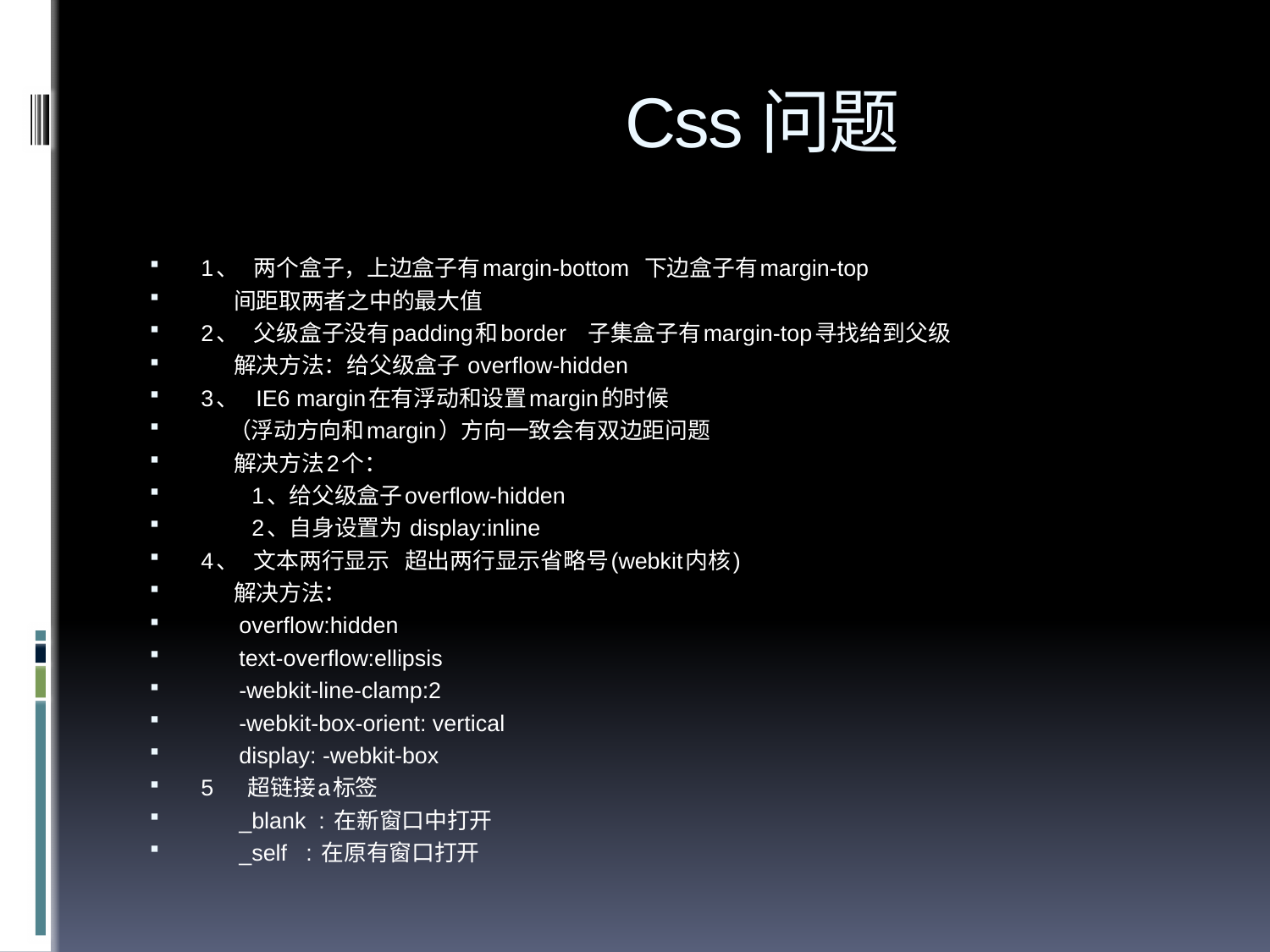

# Css问题
1、   两个盒子，上边盒子有margin-bottom  下边盒子有margin-top
      间距取两者之中的最大值
2、   父级盒子没有padding和border   子集盒子有margin-top寻找给到父级
      解决方法：给父级盒子 overflow-hidden
3、   IE6 margin在有浮动和设置margin的时候
     （浮动方向和margin）方向一致会有双边距问题
      解决方法2个：
        1、给父级盒子overflow-hidden
        2、自身设置为 display:inline
4、   文本两行显示   超出两行显示省略号(webkit内核)
      解决方法：
      overflow:hidden
      text-overflow:ellipsis
      -webkit-line-clamp:2
      -webkit-box-orient: vertical
      display: -webkit-box
5     超链接a标签
      _blank  : 在新窗口中打开
      _self   : 在原有窗口打开